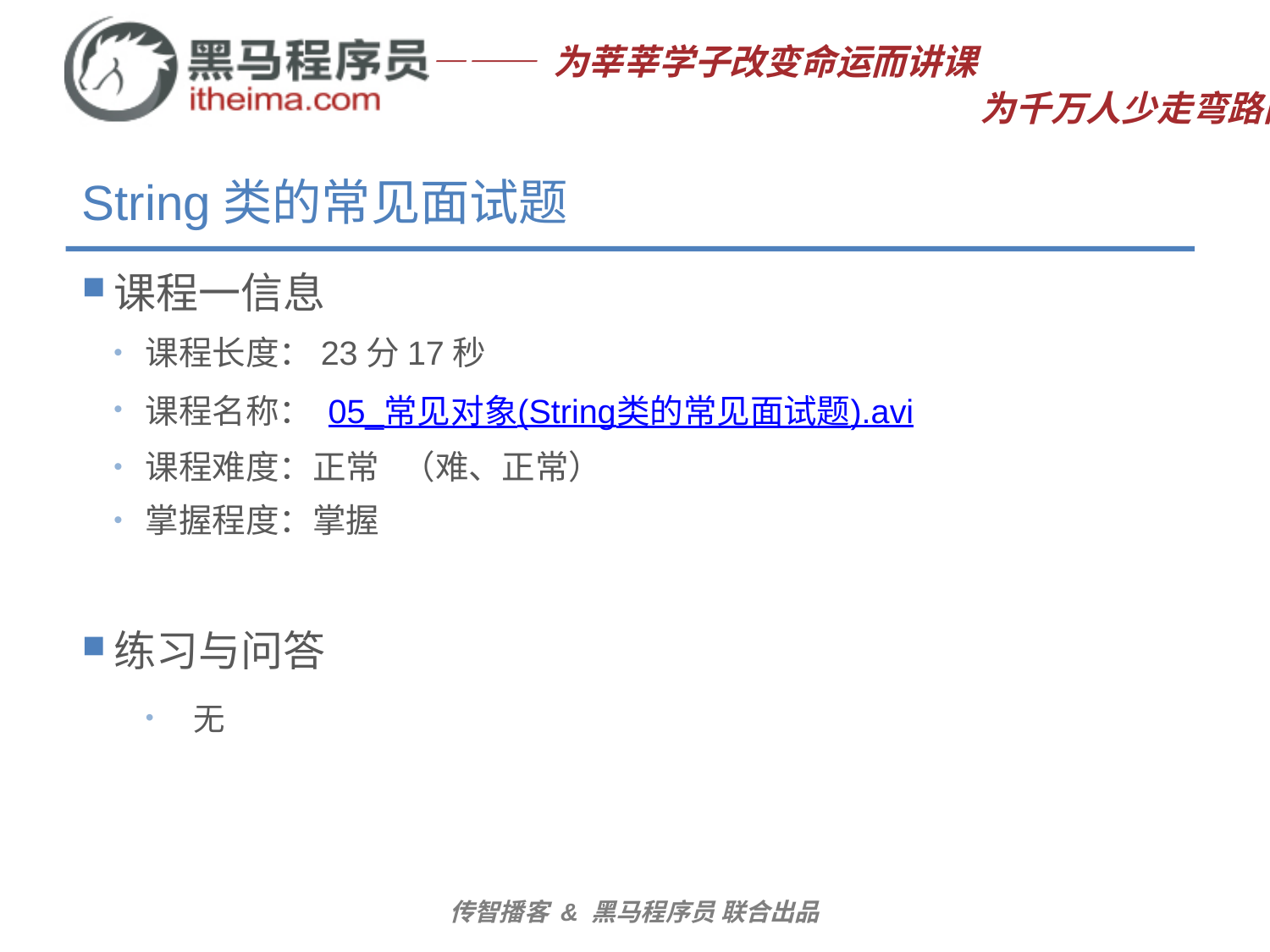

# String类的常见面试题
课程一信息
课程长度：23分17秒
课程名称： 05_常见对象(String类的常见面试题).avi
课程难度：正常   （难、正常）
掌握程度：掌握

练习与问答
无